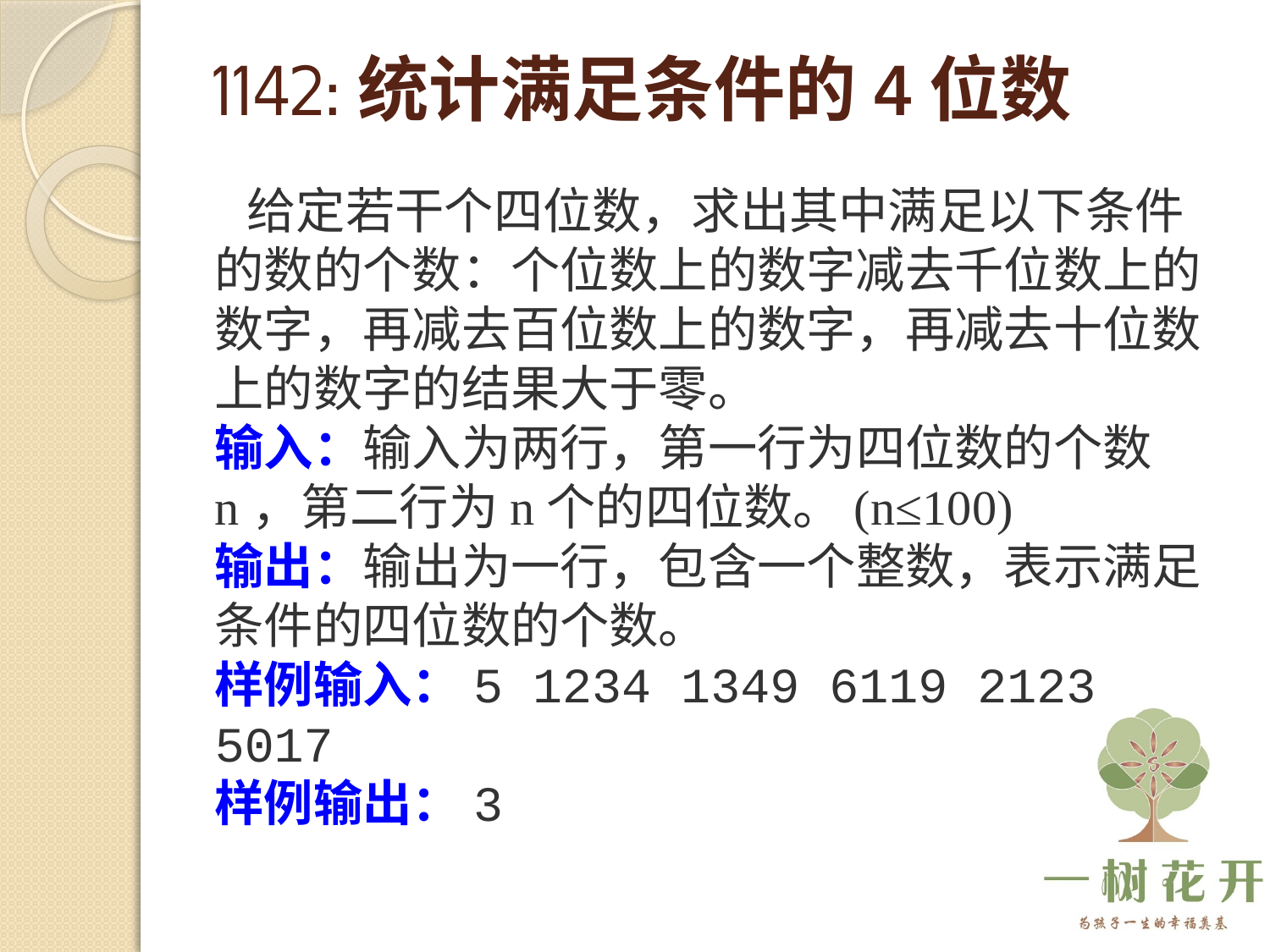

# 1142:统计满足条件的4位数
给定若干个四位数，求出其中满足以下条件的数的个数：个位数上的数字减去千位数上的数字，再减去百位数上的数字，再减去十位数上的数字的结果大于零。
输入：输入为两行，第一行为四位数的个数n，第二行为n个的四位数。(n≤100)
输出：输出为一行，包含一个整数，表示满足条件的四位数的个数。
样例输入：5 1234 1349 6119 2123 5017
样例输出：3